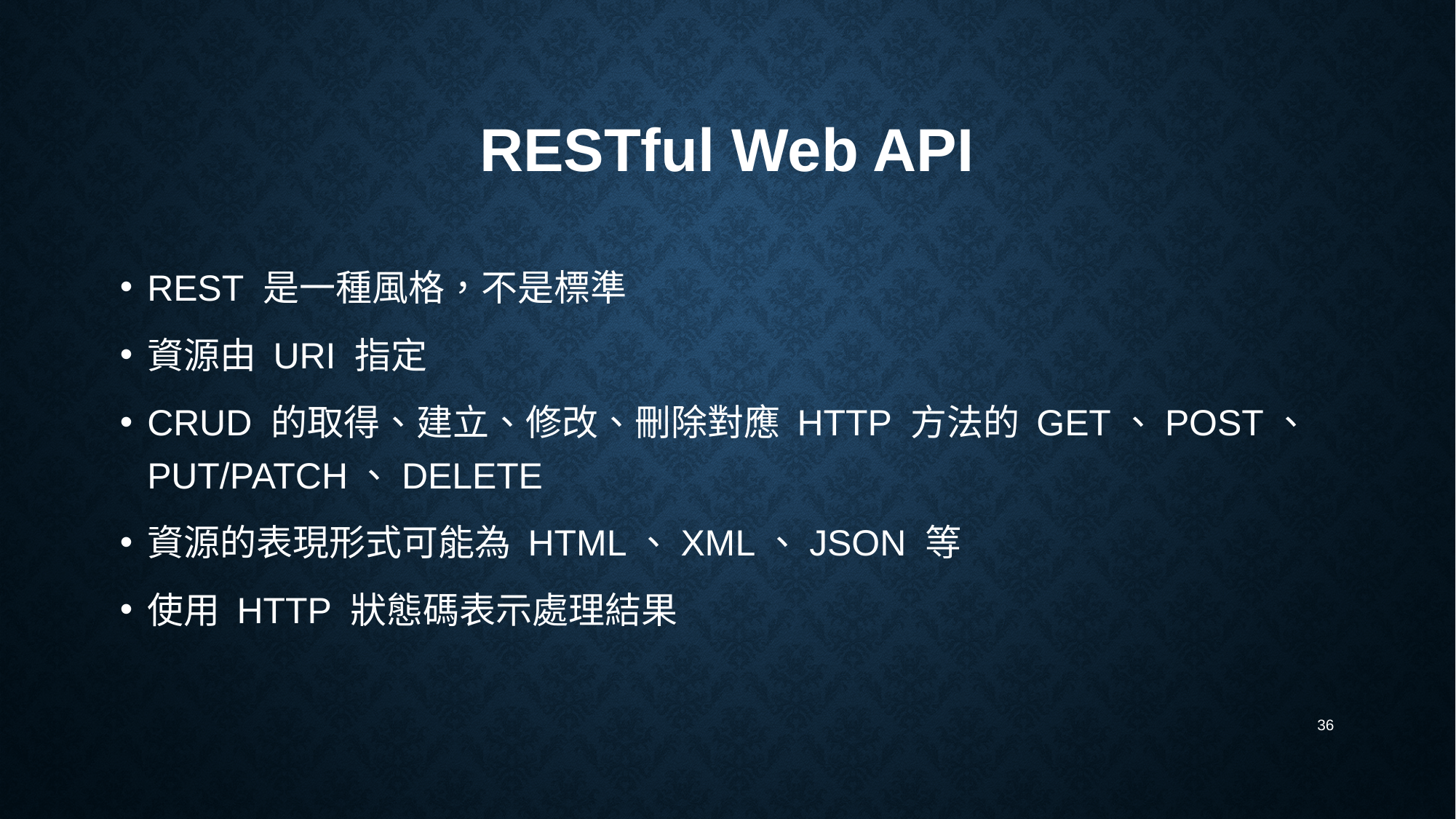

# RESTful Web API
REST 是一種風格，不是標準
資源由 URI 指定
CRUD 的取得、建立、修改、刪除對應 HTTP 方法的 GET、POST、PUT/PATCH、DELETE
資源的表現形式可能為 HTML、XML、JSON 等
使用 HTTP 狀態碼表示處理結果
36